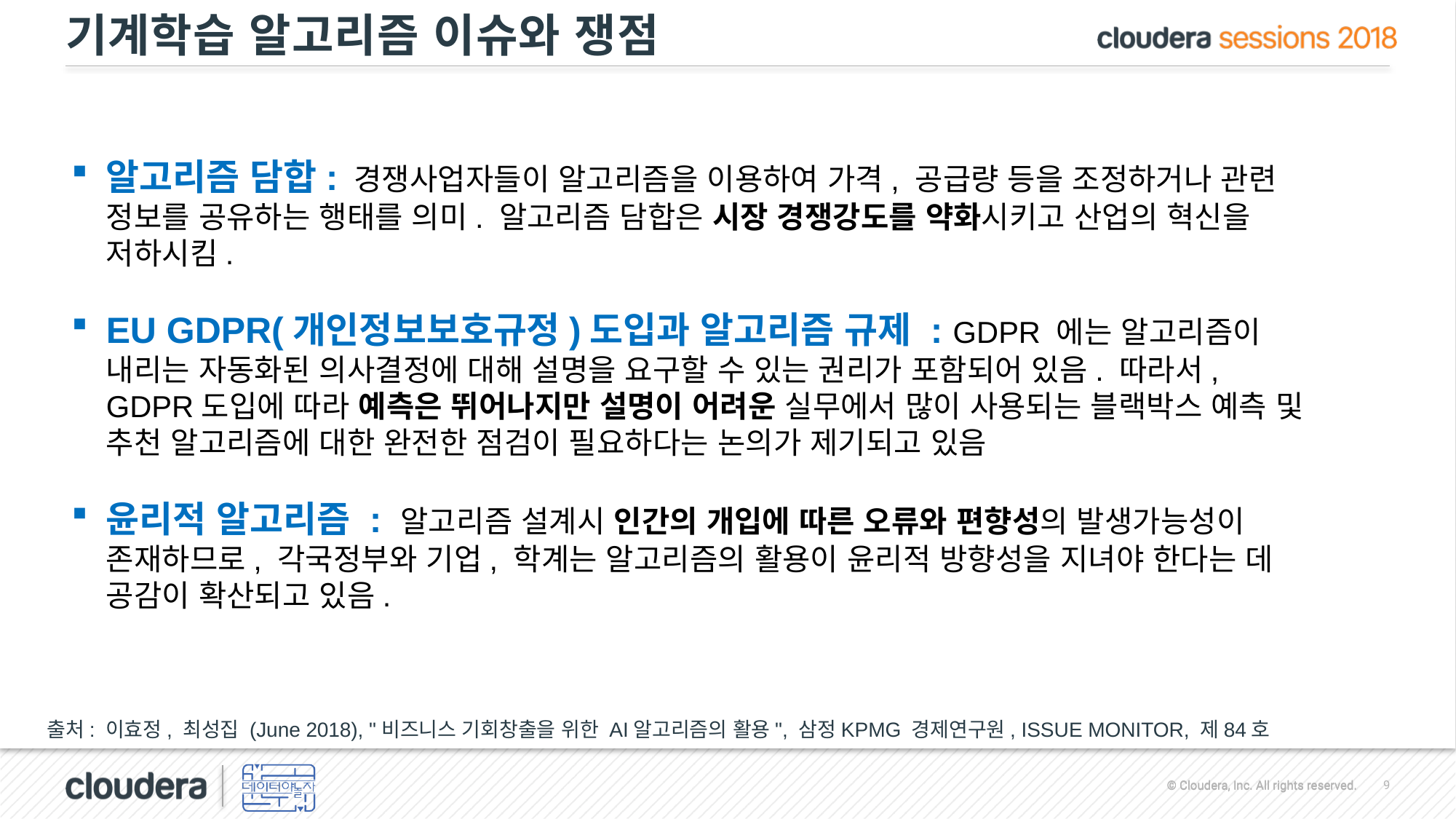

# 기계학습 알고리즘 이슈와 쟁점
알고리즘 담합: 경쟁사업자들이 알고리즘을 이용하여 가격, 공급량 등을 조정하거나 관련 정보를 공유하는 행태를 의미. 알고리즘 담합은 시장 경쟁강도를 약화시키고 산업의 혁신을 저하시킴.

EU GDPR(개인정보보호규정)도입과 알고리즘 규제 : GDPR 에는 알고리즘이 내리는 자동화된 의사결정에 대해 설명을 요구할 수 있는 권리가 포함되어 있음. 따라서, GDPR도입에 따라 예측은 뛰어나지만 설명이 어려운 실무에서 많이 사용되는 블랙박스 예측 및 추천 알고리즘에 대한 완전한 점검이 필요하다는 논의가 제기되고 있음

윤리적 알고리즘 : 알고리즘 설계시 인간의 개입에 따른 오류와 편향성의 발생가능성이 존재하므로, 각국정부와 기업, 학계는 알고리즘의 활용이 윤리적 방향성을 지녀야 한다는 데 공감이 확산되고 있음.
출처: 이효정, 최성집 (June 2018), "비즈니스 기회창출을 위한 AI알고리즘의 활용", 삼정KPMG 경제연구원, ISSUE MONITOR, 제84호